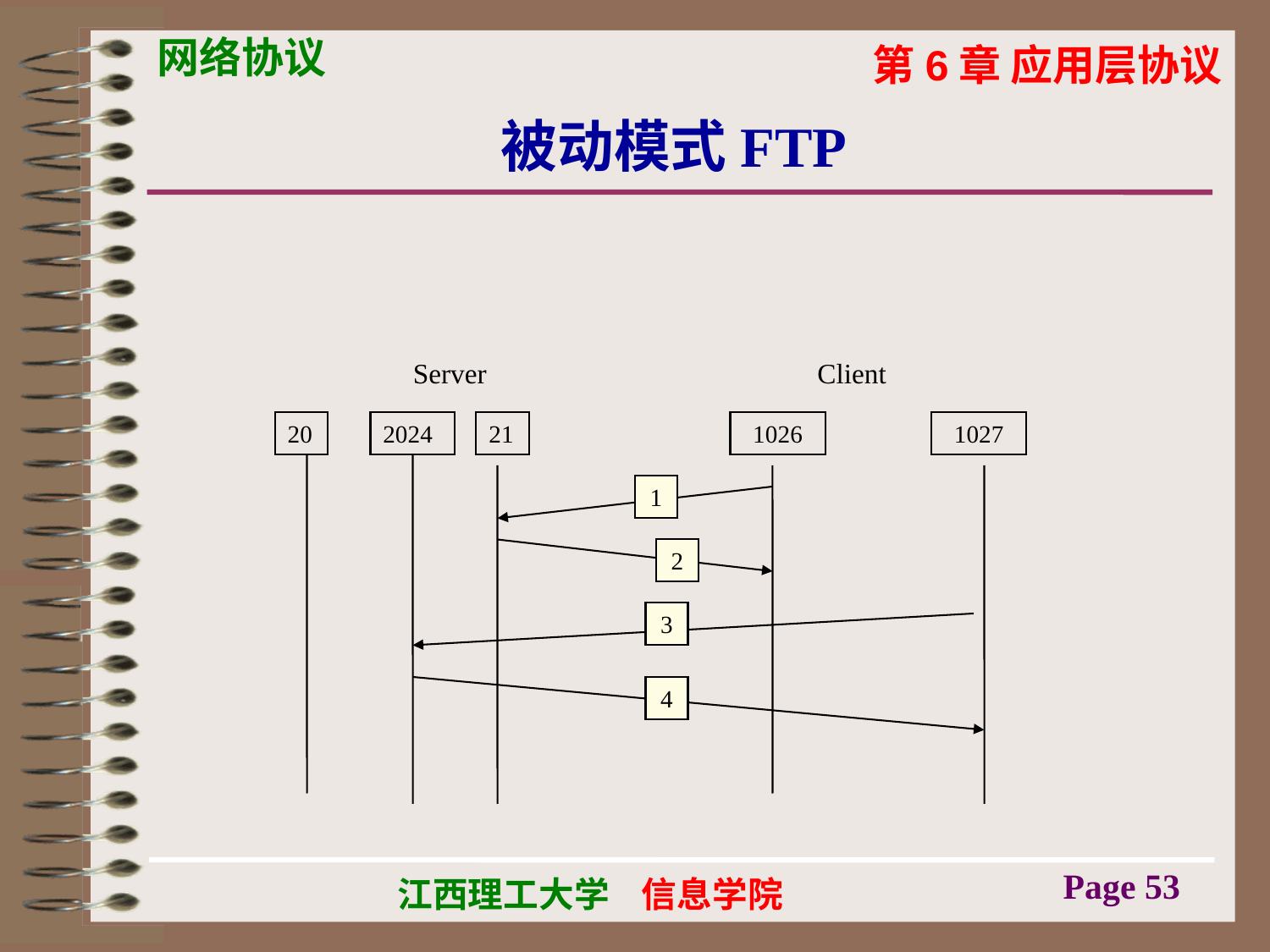

# 被动模式FTP

Server
Client
20
2024
21
1026
1027

1

2
3

4
Page 53